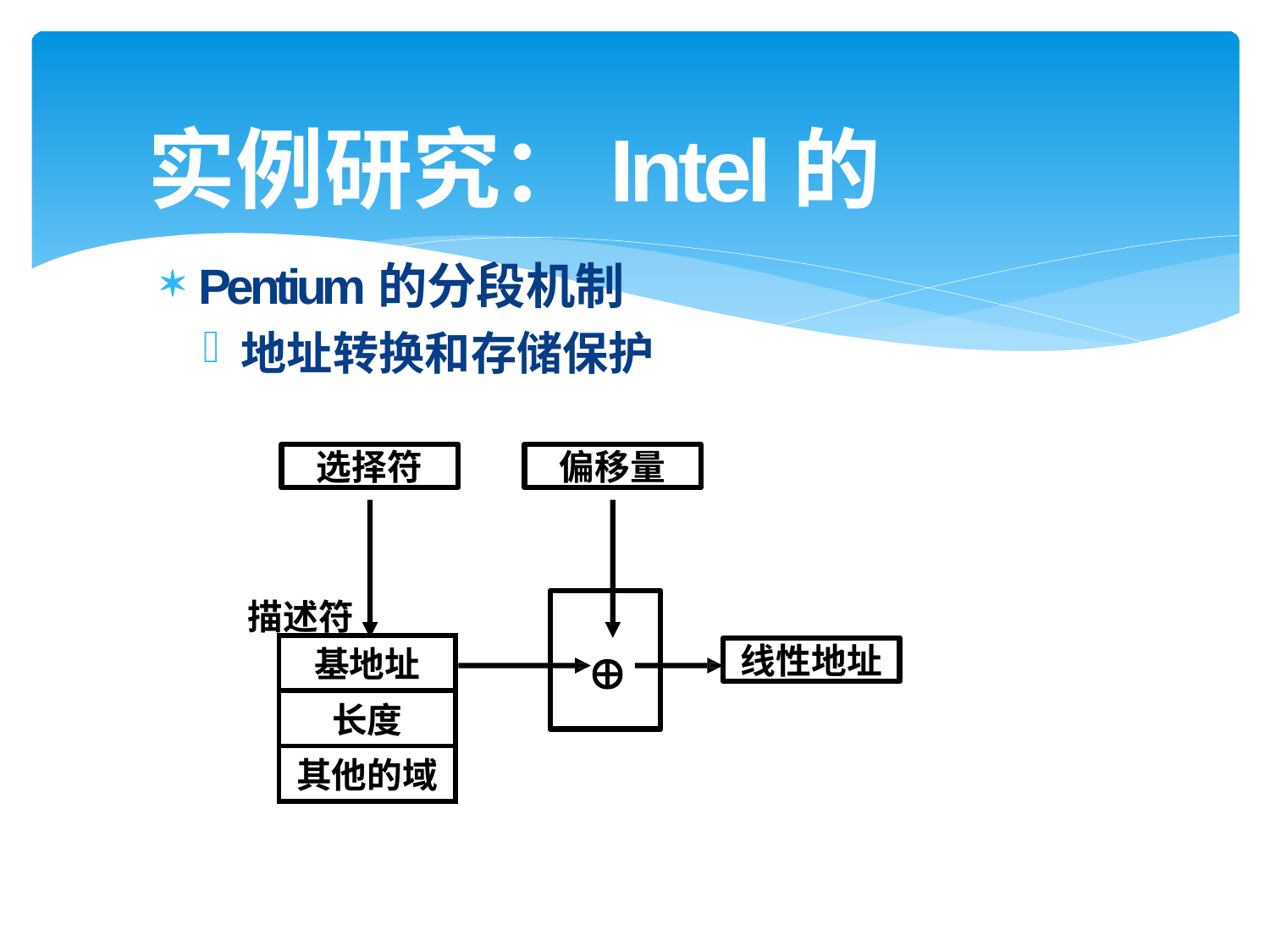

# 实例研究：Intel的Pentium
Pentium的分段机制
地址转换和存储保护
选择符
偏移量

描述符
| 基地址 |
| --- |
| 长度 |
| 其他的域 |
⊕
线性地址